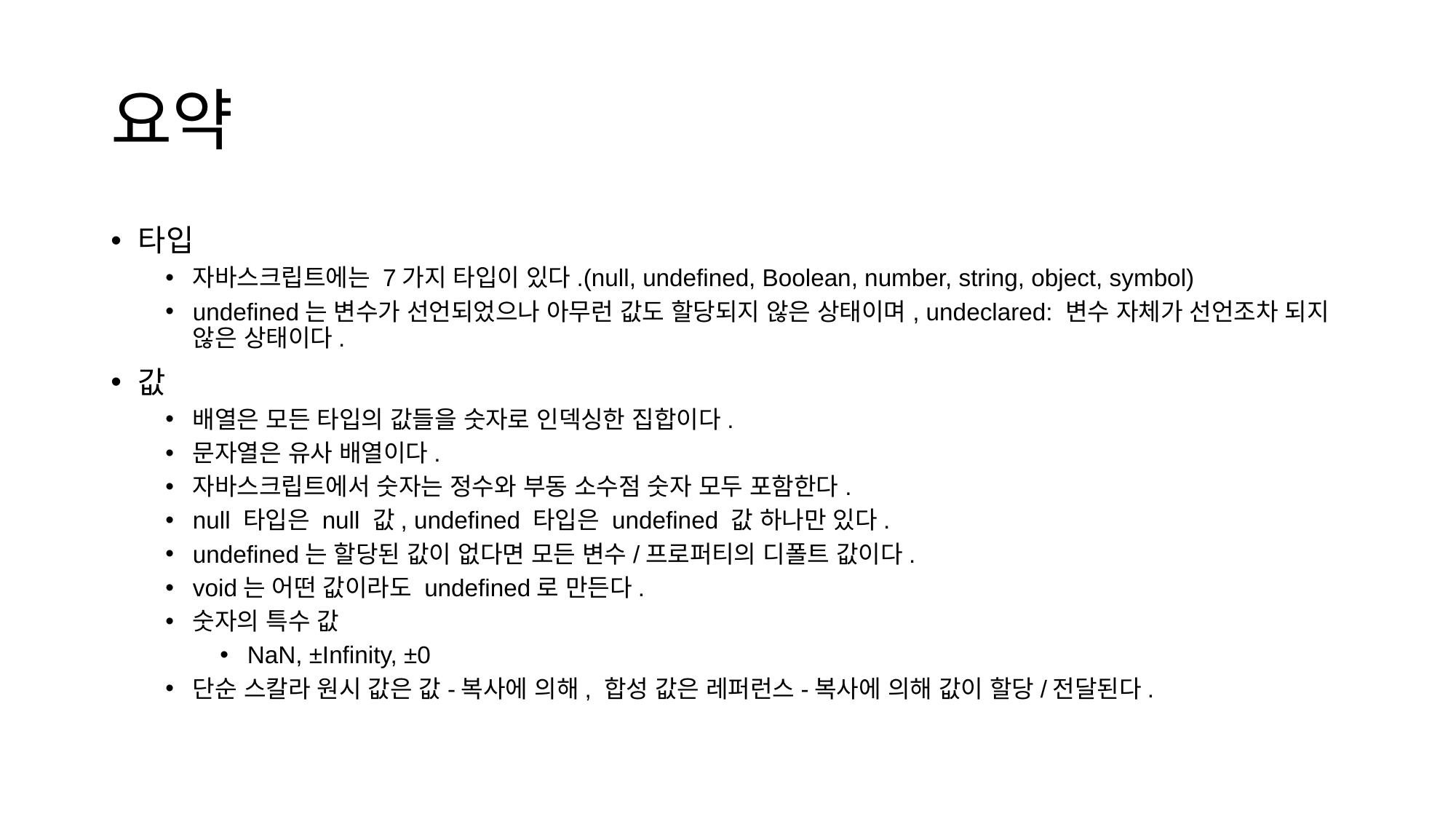

# 요약
타입
자바스크립트에는 7가지 타입이 있다.(null, undefined, Boolean, number, string, object, symbol)
undefined는 변수가 선언되었으나 아무런 값도 할당되지 않은 상태이며, undeclared: 변수 자체가 선언조차 되지 않은 상태이다.
값
배열은 모든 타입의 값들을 숫자로 인덱싱한 집합이다.
문자열은 유사 배열이다.
자바스크립트에서 숫자는 정수와 부동 소수점 숫자 모두 포함한다.
null 타입은 null 값, undefined 타입은 undefined 값 하나만 있다.
undefined는 할당된 값이 없다면 모든 변수/프로퍼티의 디폴트 값이다.
void는 어떤 값이라도 undefined로 만든다.
숫자의 특수 값
NaN, ±Infinity, ±0
단순 스칼라 원시 값은 값-복사에 의해, 합성 값은 레퍼런스-복사에 의해 값이 할당/전달된다.